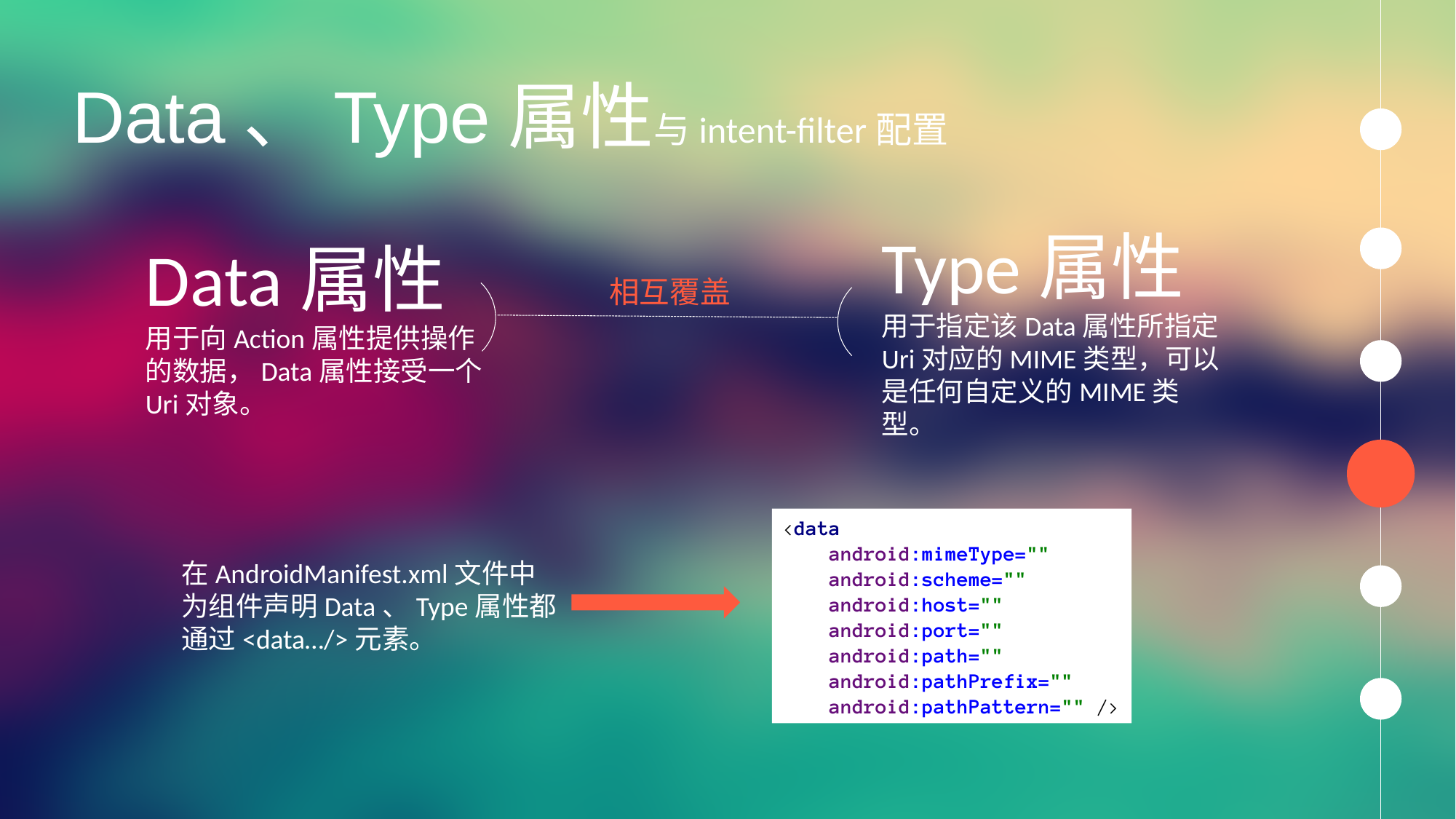

Data、Type属性与intent-filter配置

Type属性
用于指定该Data属性所指定Uri对应的MIME类型，可以是任何自定义的MIME类型。
Data属性
用于向Action属性提供操作的数据，Data属性接受一个Uri对象。

相互覆盖

<data
    android:mimeType=""
    android:scheme=""
    android:host=""
    android:port=""
    android:path=""
    android:pathPrefix=""
    android:pathPattern="" />
在AndroidManifest.xml文件中
为组件声明Data、Type属性都
通过<data…/>元素。